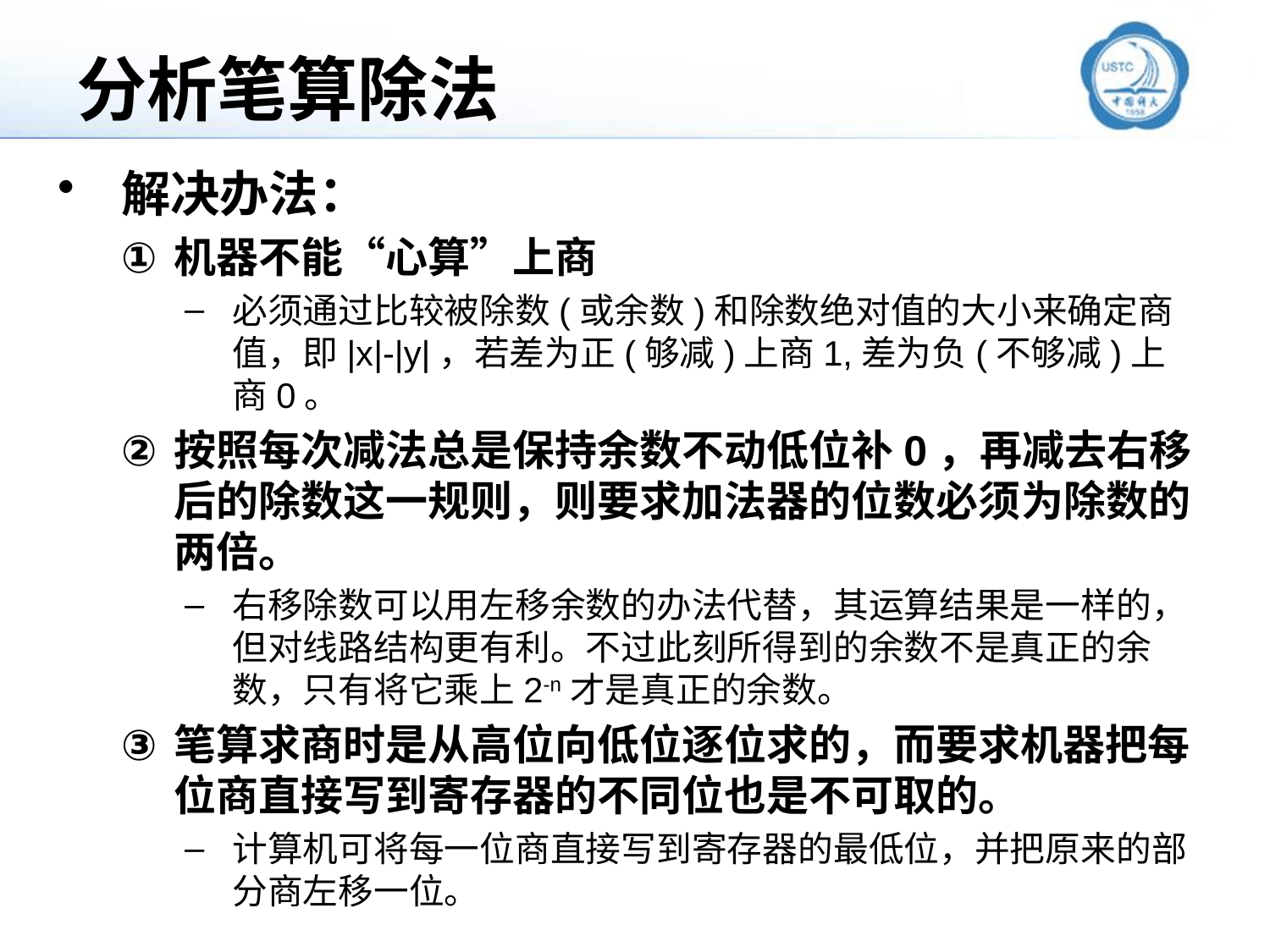

# 分析笔算除法
解决办法：
机器不能“心算”上商
必须通过比较被除数(或余数)和除数绝对值的大小来确定商值，即|x|-|y|，若差为正(够减)上商1,差为负(不够减)上商0。
按照每次减法总是保持余数不动低位补0，再减去右移后的除数这一规则，则要求加法器的位数必须为除数的两倍。
右移除数可以用左移余数的办法代替，其运算结果是一样的，但对线路结构更有利。不过此刻所得到的余数不是真正的余数，只有将它乘上2-n才是真正的余数。
笔算求商时是从高位向低位逐位求的，而要求机器把每位商直接写到寄存器的不同位也是不可取的。
计算机可将每一位商直接写到寄存器的最低位，并把原来的部分商左移一位。